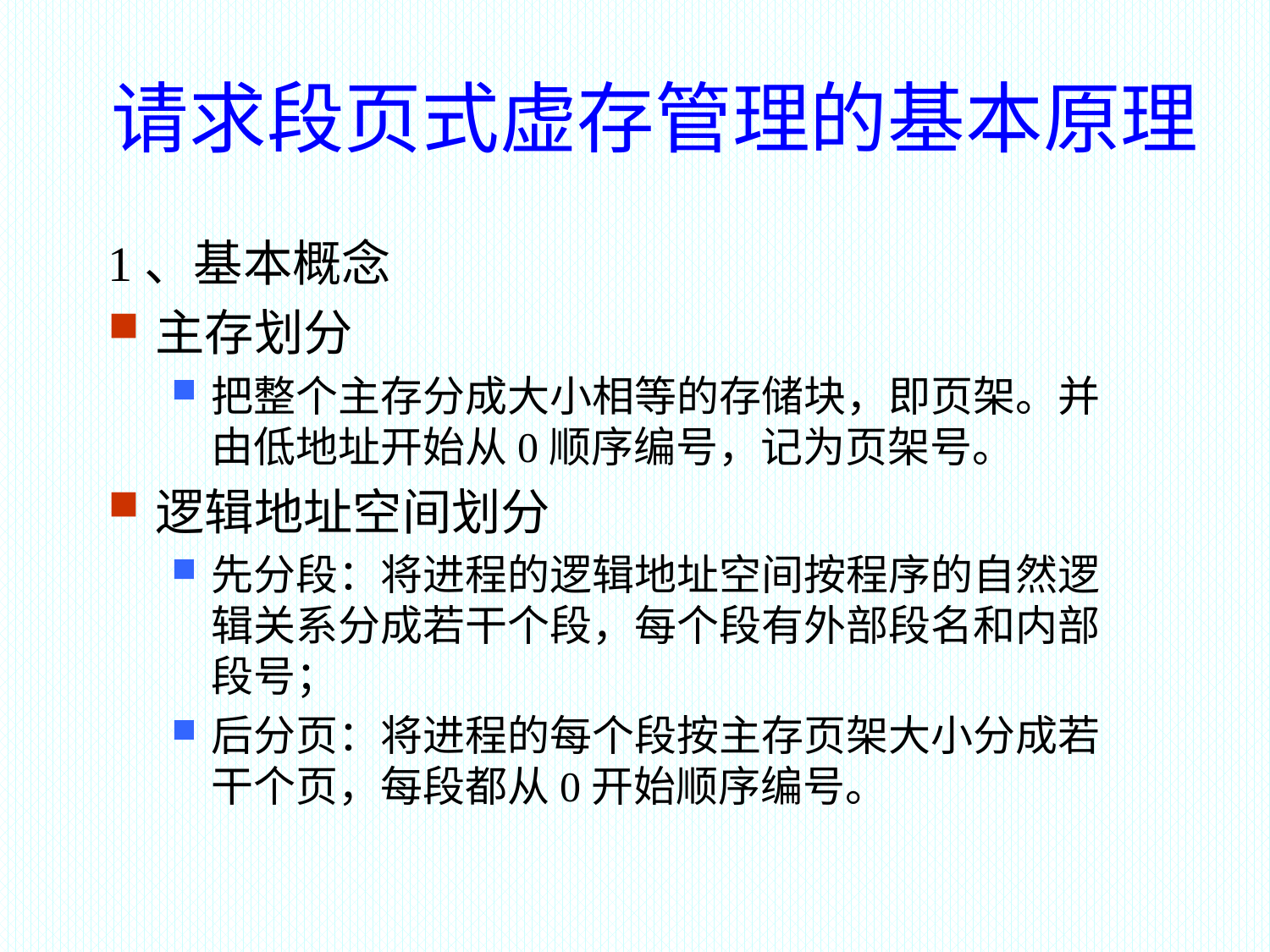

# 请求段页式虚存管理的基本原理
1、基本概念
主存划分
把整个主存分成大小相等的存储块，即页架。并由低地址开始从0顺序编号，记为页架号。
逻辑地址空间划分
先分段：将进程的逻辑地址空间按程序的自然逻辑关系分成若干个段，每个段有外部段名和内部段号；
后分页：将进程的每个段按主存页架大小分成若干个页，每段都从0开始顺序编号。